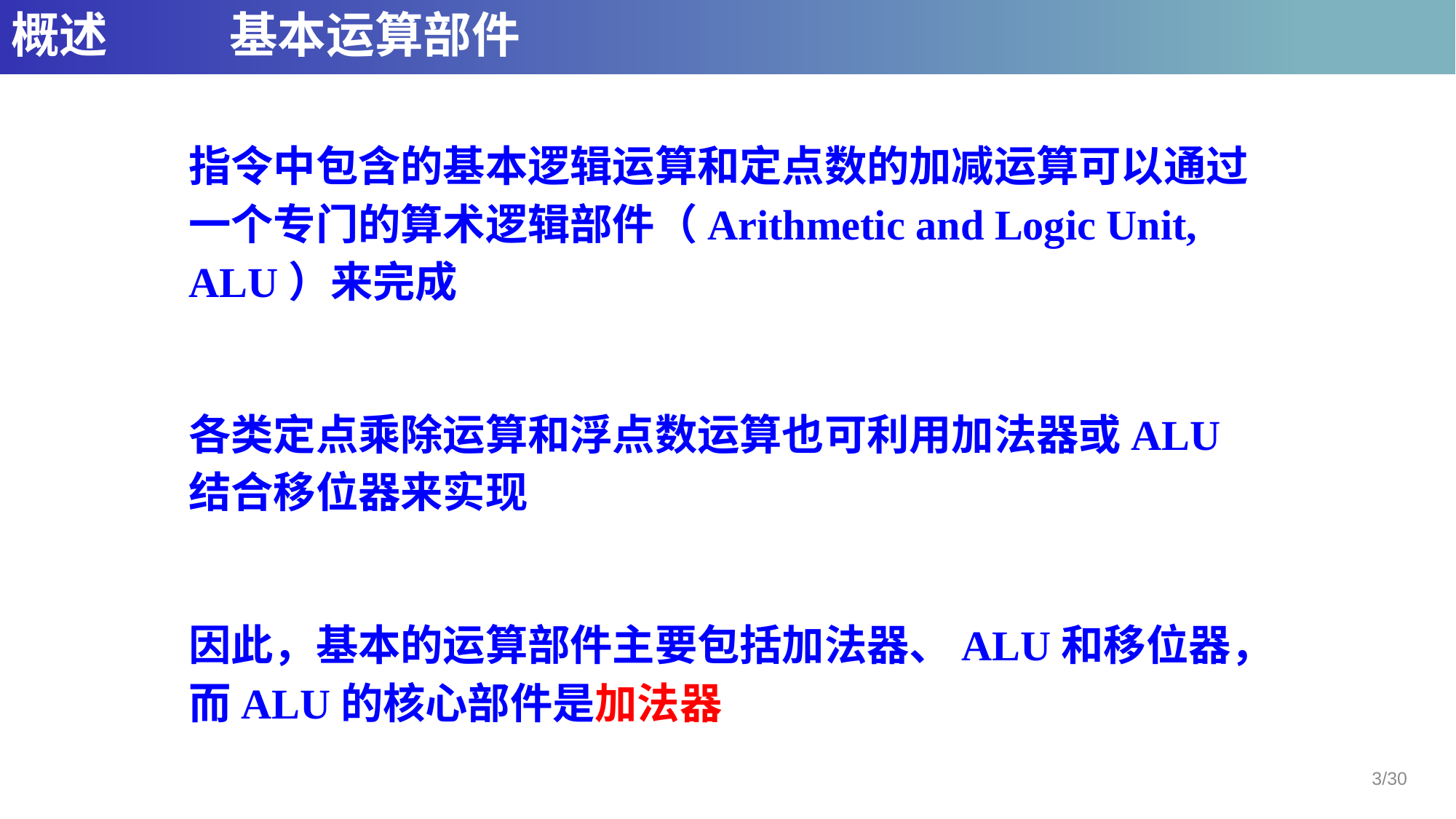

# 概述		基本运算部件
指令中包含的基本逻辑运算和定点数的加减运算可以通过一个专门的算术逻辑部件（Arithmetic and Logic Unit, ALU）来完成

各类定点乘除运算和浮点数运算也可利用加法器或ALU结合移位器来实现

因此，基本的运算部件主要包括加法器、ALU和移位器，而ALU的核心部件是加法器
3/30